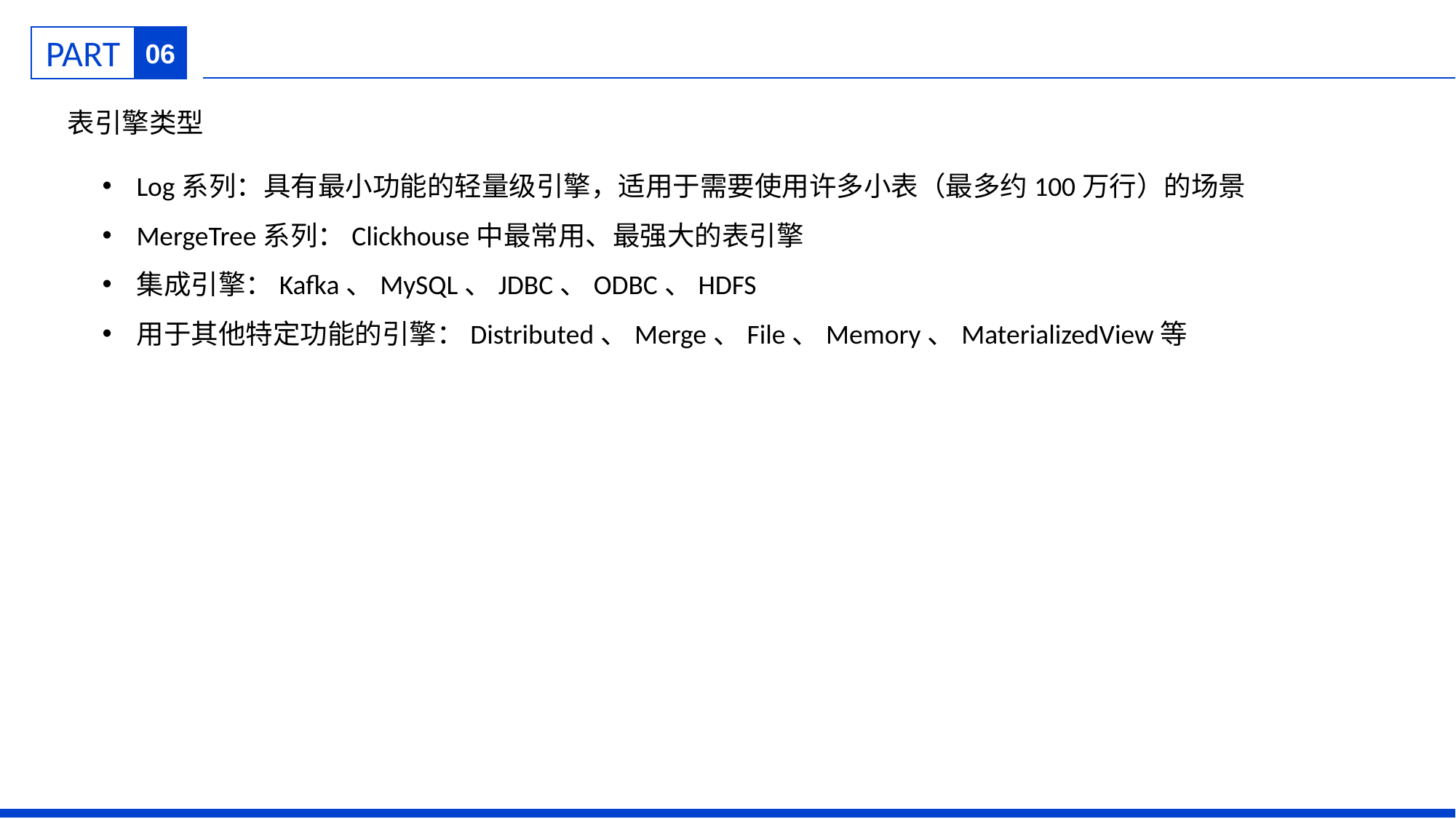

06
表引擎类型
Log系列：具有最小功能的轻量级引擎，适用于需要使用许多小表（最多约100万行）的场景
MergeTree系列：Clickhouse中最常用、最强大的表引擎
集成引擎：Kafka、MySQL、JDBC、ODBC、HDFS
用于其他特定功能的引擎：Distributed、Merge、File、Memory、MaterializedView等